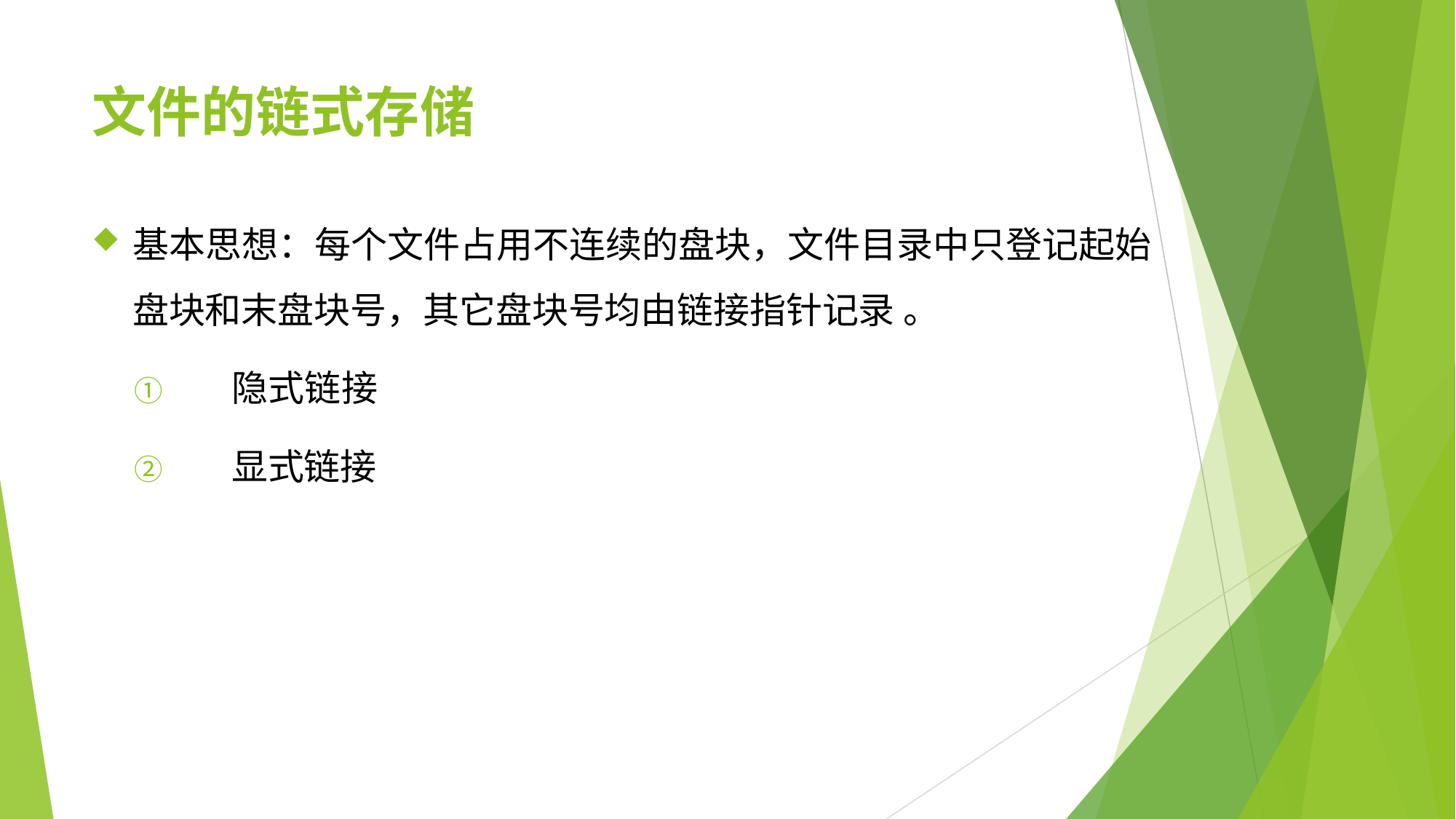

# 文件的链式存储
基本思想：每个文件占用不连续的盘块，文件目录中只登记起始 盘块和末盘块号，其它盘块号均由链接指针记录 。

①	隐式链接

②	显式链接